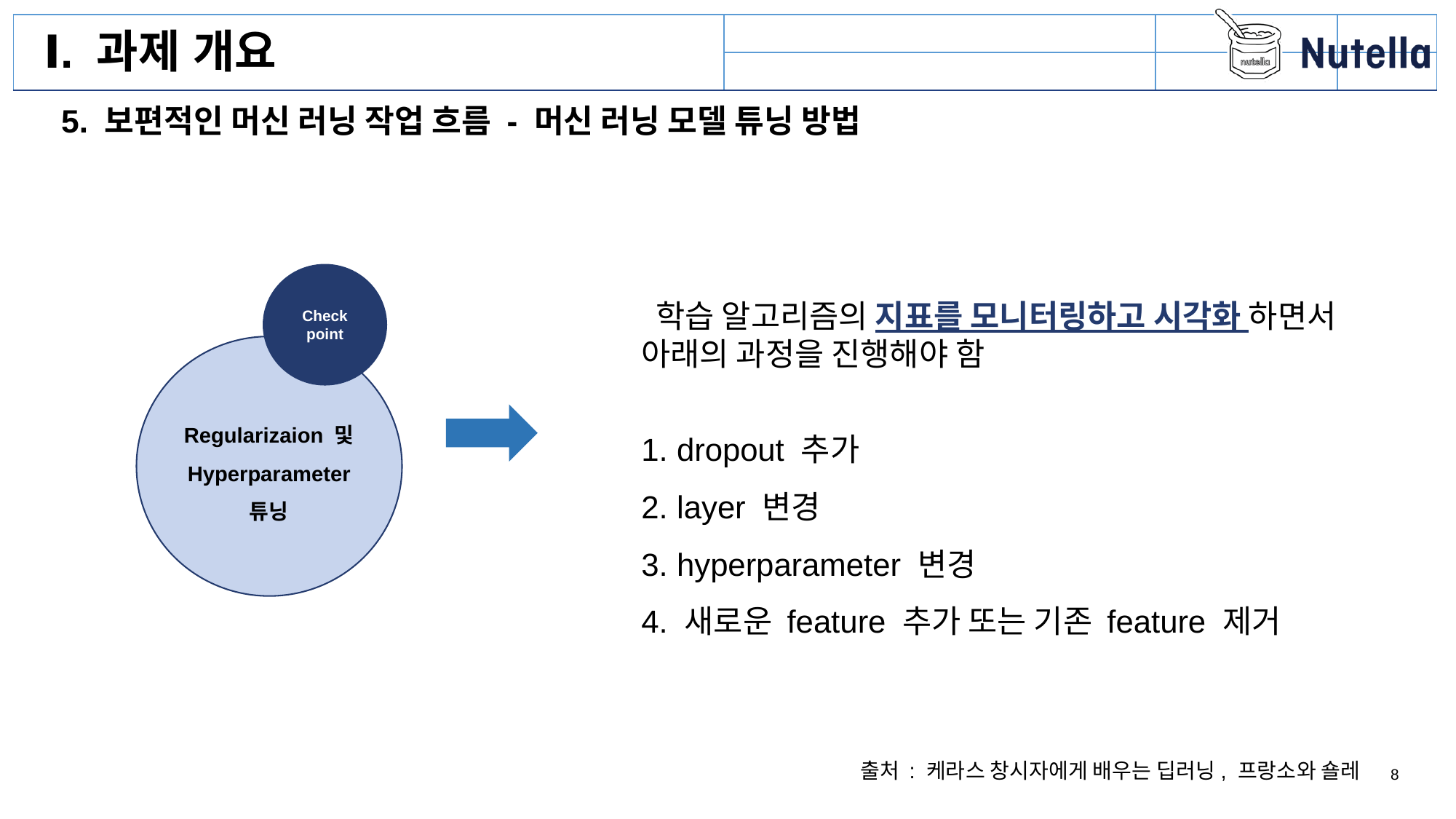

Ⅰ. 과제 개요
5. 보편적인 머신 러닝 작업 흐름 - 머신 러닝 모델 튜닝 방법

Check
point

Regularizaion 및
Hyperparameter
튜닝
 학습 알고리즘의 지표를 모니터링하고 시각화 하면서 아래의 과정을 진행해야 함

1. dropout 추가
2. layer 변경
3. hyperparameter 변경
4. 새로운 feature 추가 또는 기존 feature 제거

출처 : 케라스 창시자에게 배우는 딥러닝, 프랑소와 숄레
8